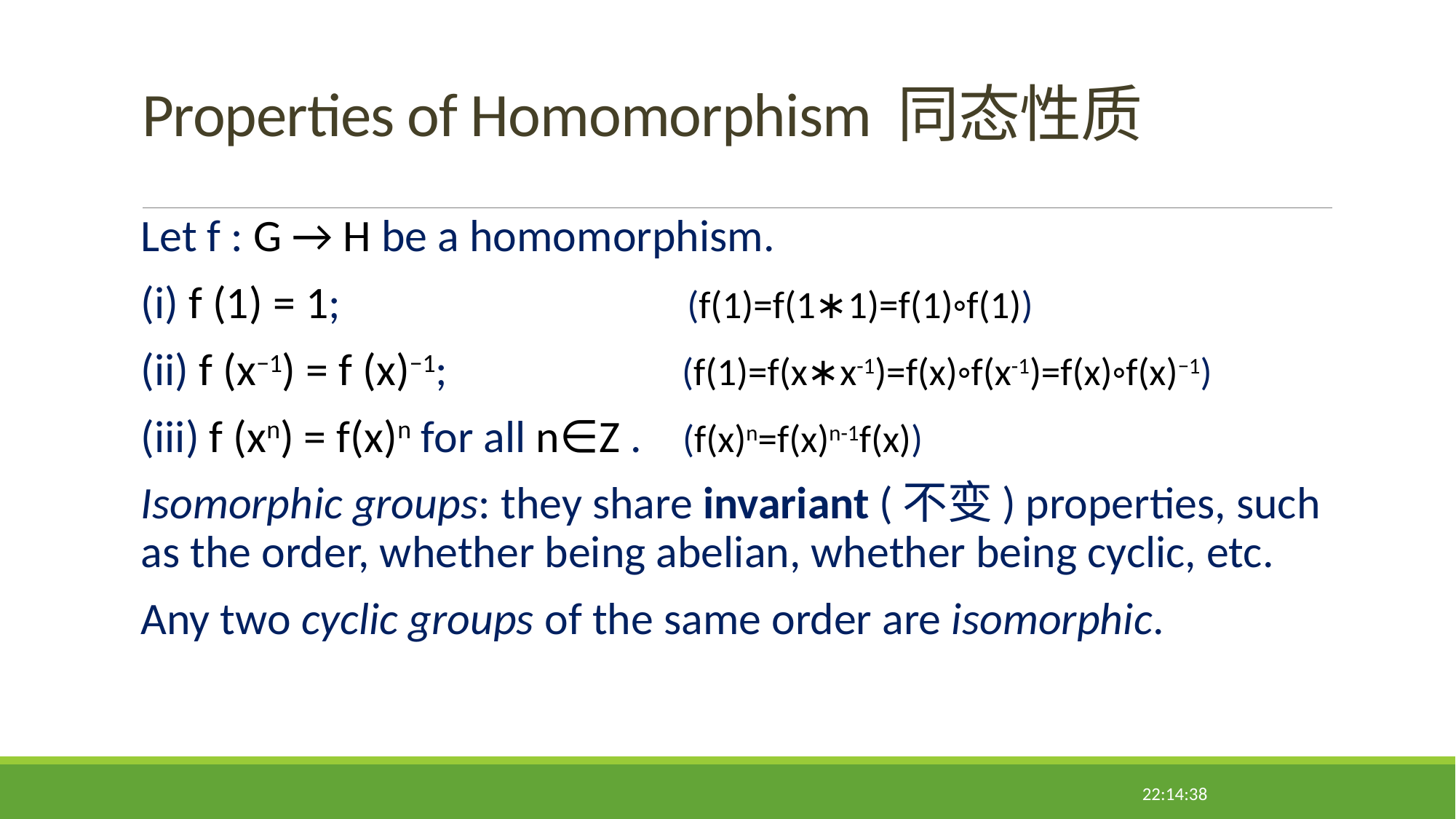

# Properties of Homomorphism 同态性质
Let f : G → H be a homomorphism.
(i) f (1) = 1;                                  (f(1)=f(1∗1)=f(1)◦f(1))
(ii) f (x−1) = f (x)−1;                       (f(1)=f(x∗x-1)=f(x)◦f(x-1)=f(x)◦f(x)−1)
(iii) f (xn) = f(x)n for all n∈Z .    (f(x)n=f(x)n-1f(x))
Isomorphic groups: they share invariant (不变) properties, such as the order, whether being abelian, whether being cyclic, etc.
Any two cyclic groups of the same order are isomorphic.

22:14:38